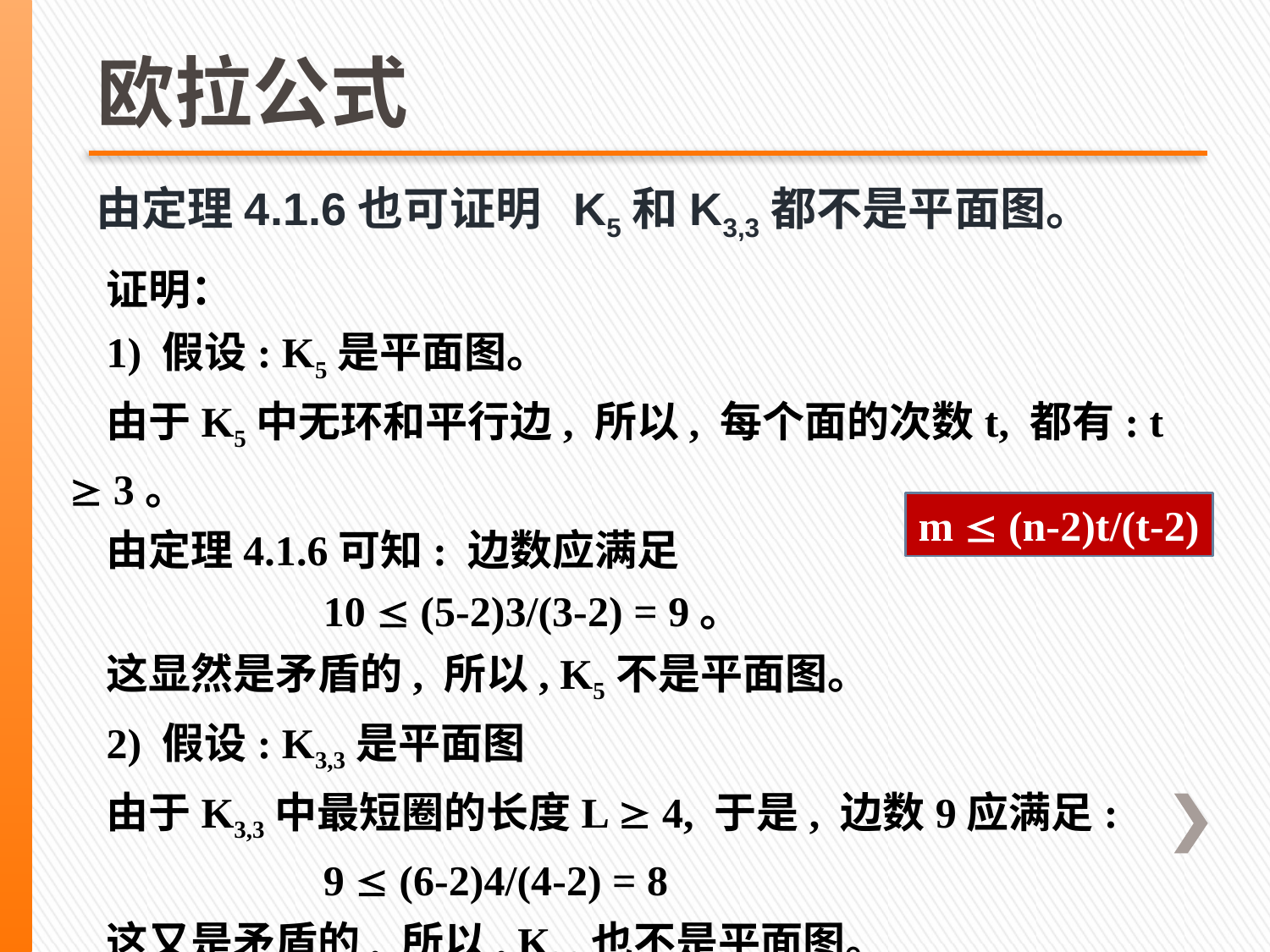

# 欧拉公式
由定理4.1.6也可证明  K5和K3,3都不是平面图。
证明：
1) 假设: K5是平面图。
由于K5中无环和平行边, 所以, 每个面的次数t, 都有: t ≥ 3。
由定理4.1.6可知: 边数应满足
		10 ≤ (5-2)3/(3-2) = 9。
这显然是矛盾的, 所以, K5不是平面图。
2) 假设: K3,3是平面图
由于K3,3中最短圈的长度L ≥ 4, 于是, 边数9应满足:
		9 ≤ (6-2)4/(4-2) = 8
这又是矛盾的, 所以, K3,3也不是平面图。
m ≤ (n-2)t/(t-2)